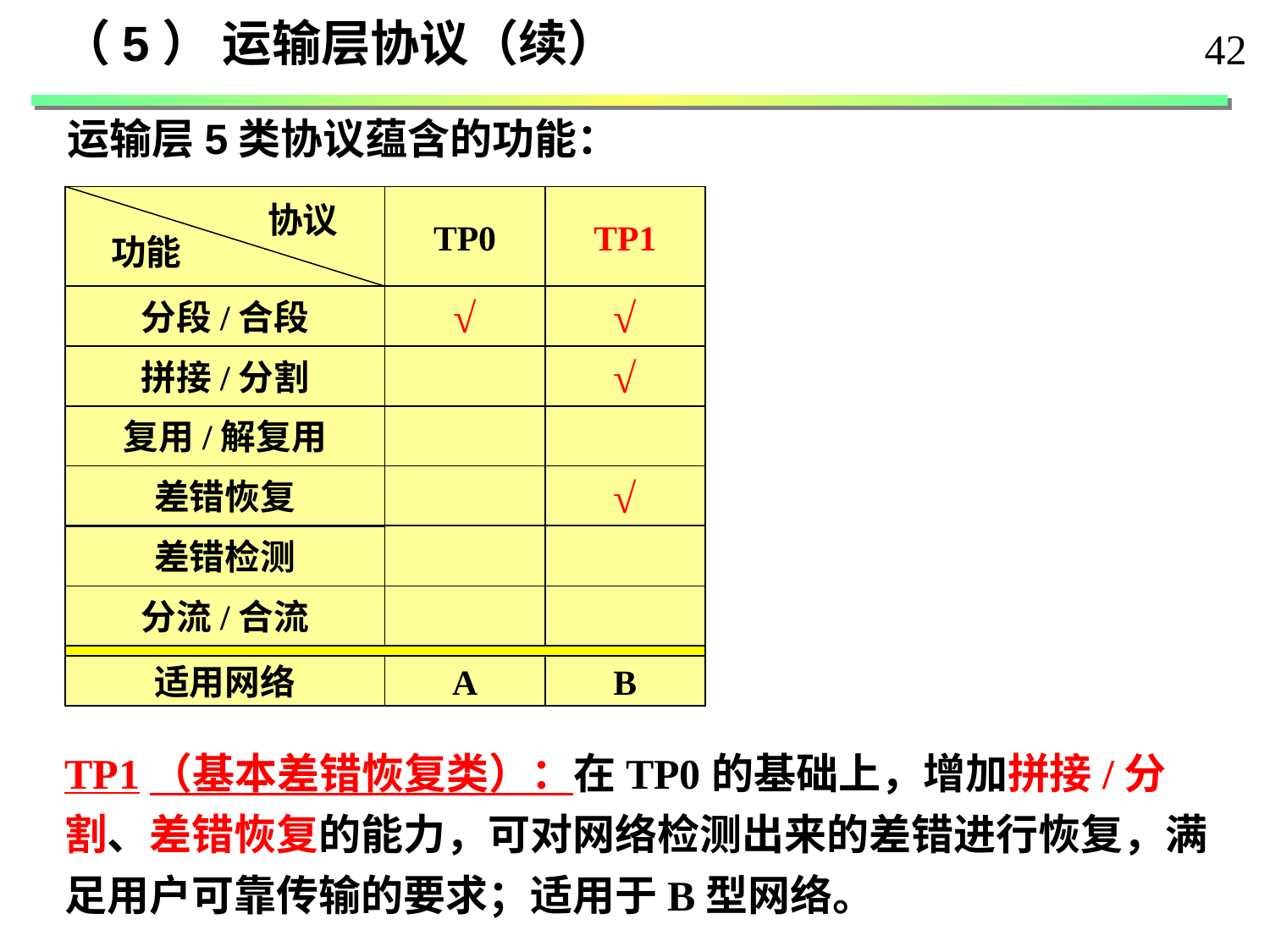

（5） 运输层协议（续）
42

运输层5类协议蕴含的功能：

TP0
TP1
协议
功能
分段/合段
√
√
拼接/分割

√
复用/解复用

差错恢复

√

差错检测
分流/合流

适用网络
A
B
TP1（基本差错恢复类）：在TP0的基础上，增加拼接/分割、差错恢复的能力，可对网络检测出来的差错进行恢复，满足用户可靠传输的要求；适用于B型网络。